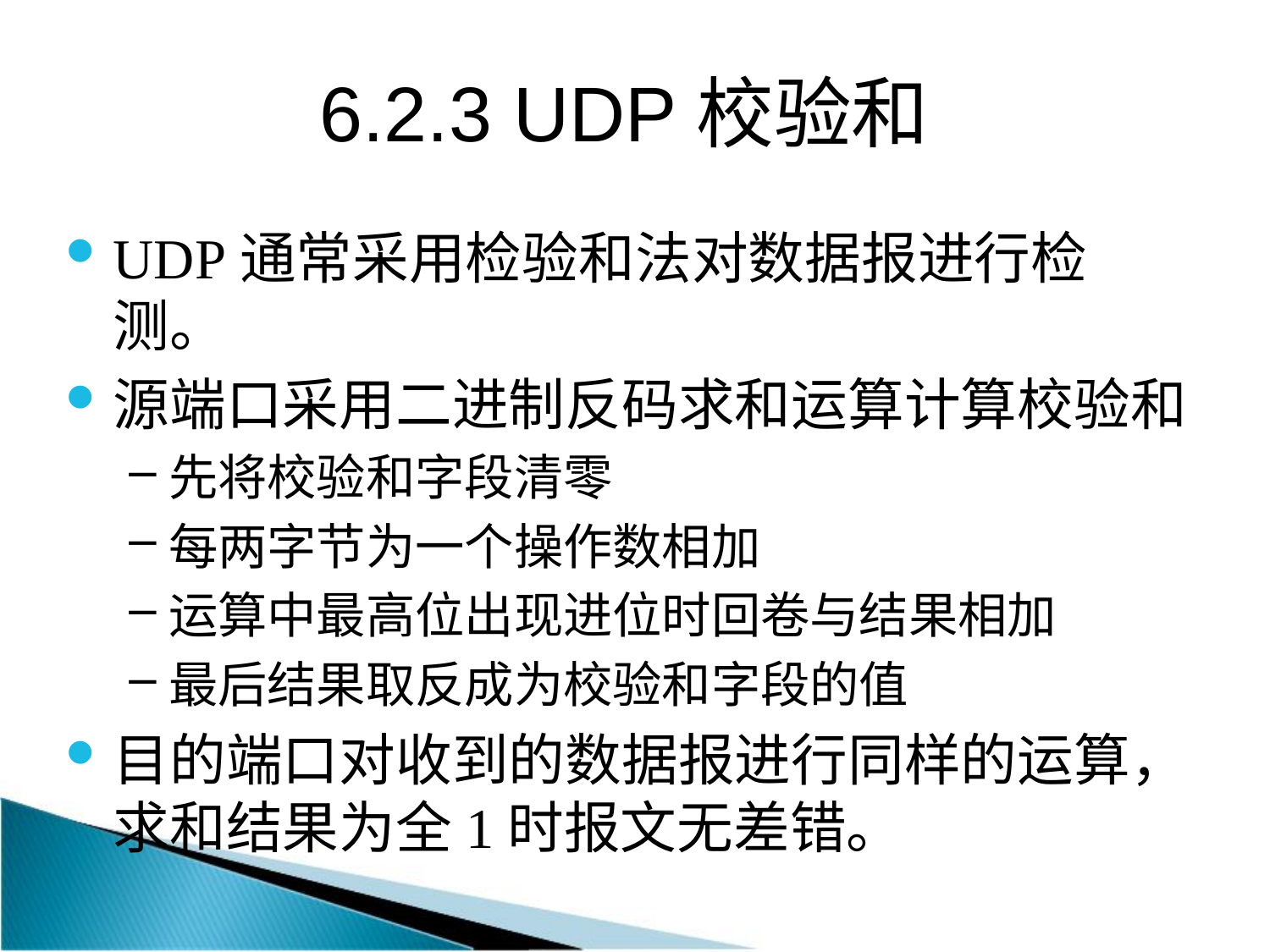

# 6.2.3 UDP校验和
UDP通常采用检验和法对数据报进行检测。
源端口采用二进制反码求和运算计算校验和
先将校验和字段清零
每两字节为一个操作数相加
运算中最高位出现进位时回卷与结果相加
最后结果取反成为校验和字段的值
目的端口对收到的数据报进行同样的运算，求和结果为全1时报文无差错。